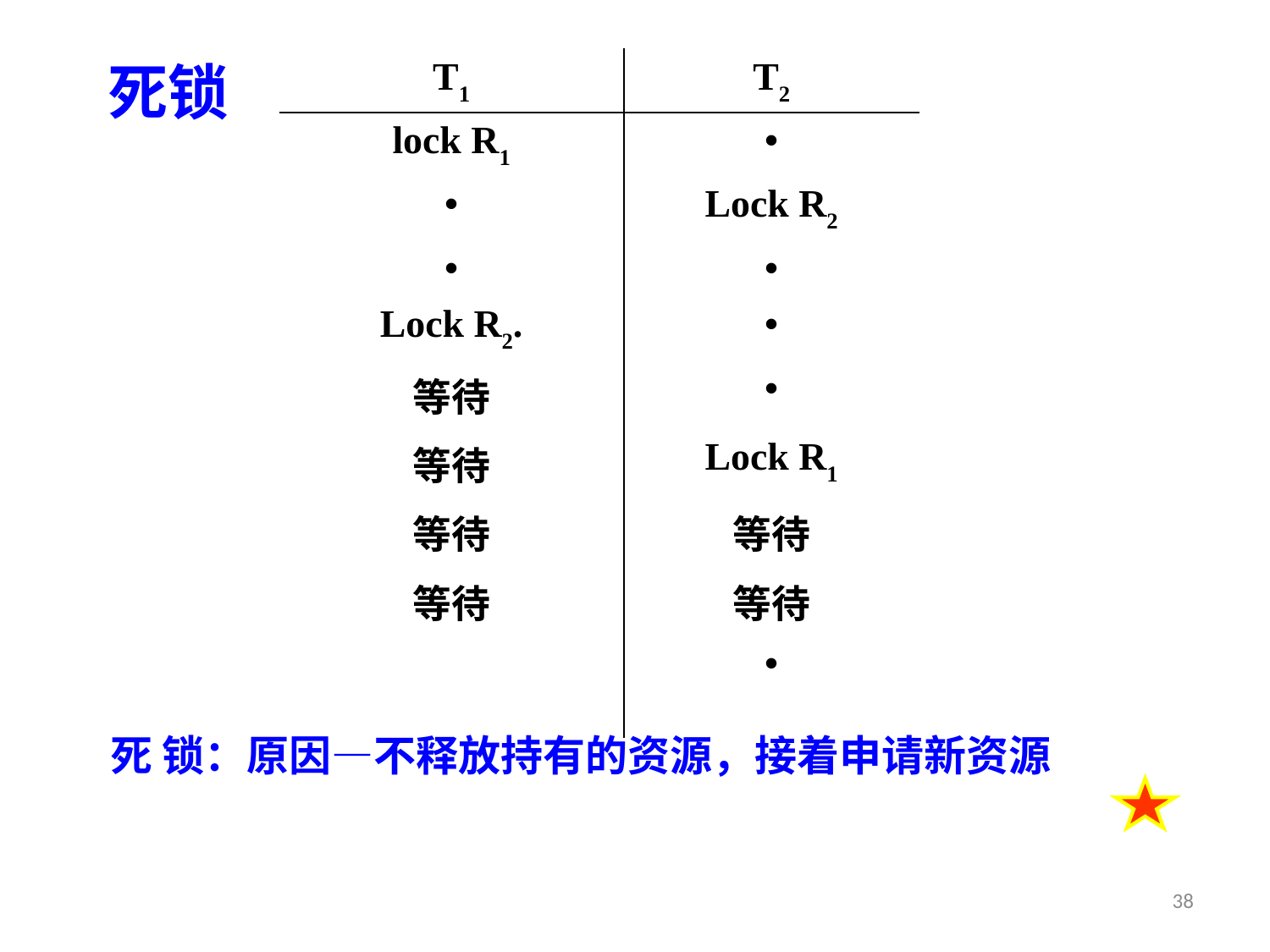

| T1 | T2 |
| --- | --- |
| lock R1 | • |
| • | Lock R2 |
| • | • |
| Lock R2. | • |
| 等待 | • |
| 等待 | Lock R1 |
| 等待 | 等待 |
| 等待 | 等待 |
|  | • |
# 死锁
死 锁：原因—不释放持有的资源，接着申请新资源

38